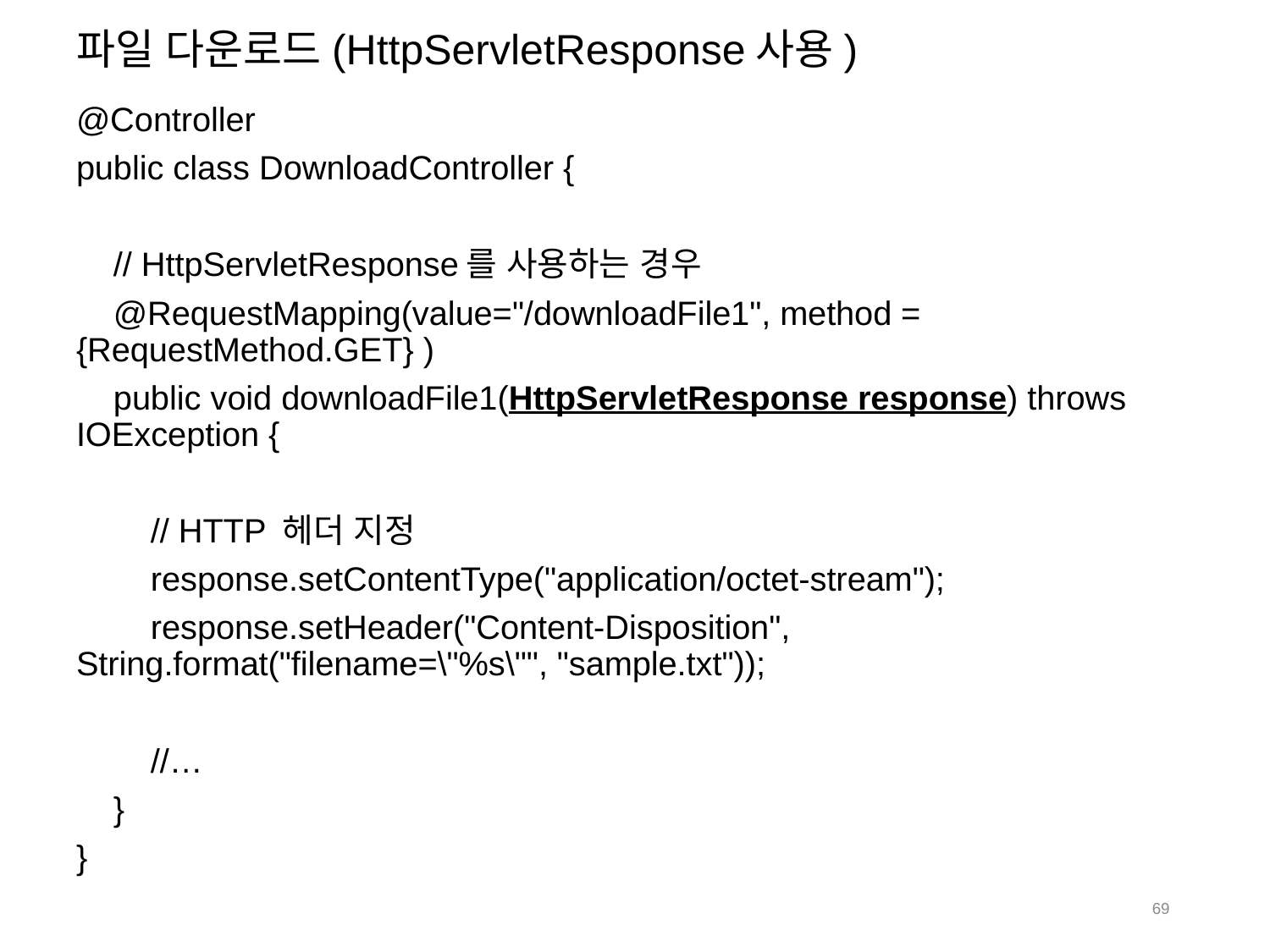

# 파일 다운로드(HttpServletResponse사용)
@Controller
public class DownloadController {

    // HttpServletResponse를 사용하는 경우
    @RequestMapping(value="/downloadFile1", method = {RequestMethod.GET} )
    public void downloadFile1(HttpServletResponse response) throws IOException {

        // HTTP 헤더 지정
        response.setContentType("application/octet-stream");
        response.setHeader("Content-Disposition", String.format("filename=\"%s\"", "sample.txt"));

        //…
    }
}

69